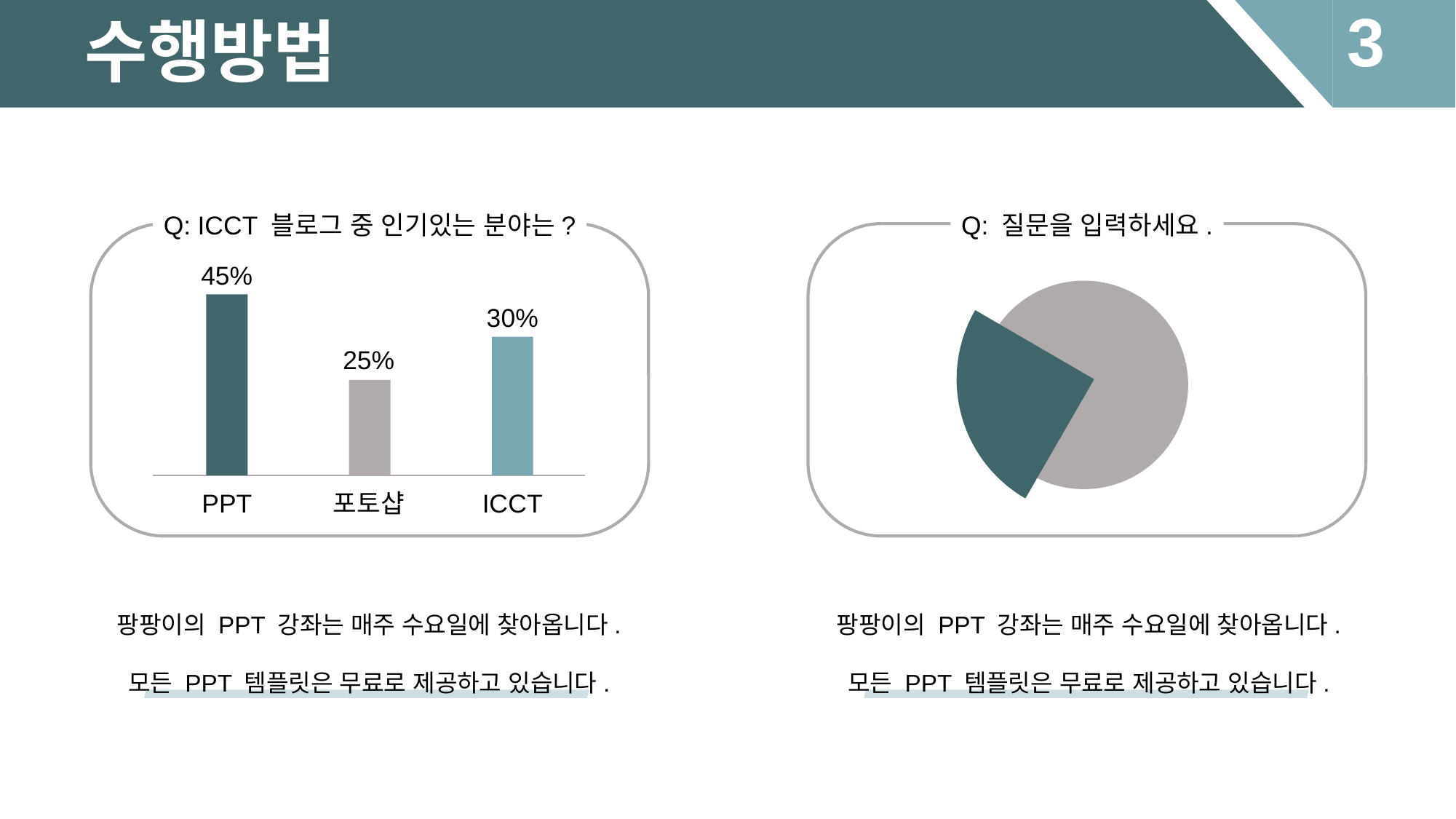

3

 수행방법
Q: ICCT 블로그 중 인기있는 분야는?

45%

30%

25%

PPT
포토샵
ICCT
Q: 질문을 입력하세요.

팡팡이의 PPT 강좌는 매주 수요일에 찾아옵니다.

모든 PPT 템플릿은 무료로 제공하고 있습니다.
팡팡이의 PPT 강좌는 매주 수요일에 찾아옵니다.

모든 PPT 템플릿은 무료로 제공하고 있습니다.